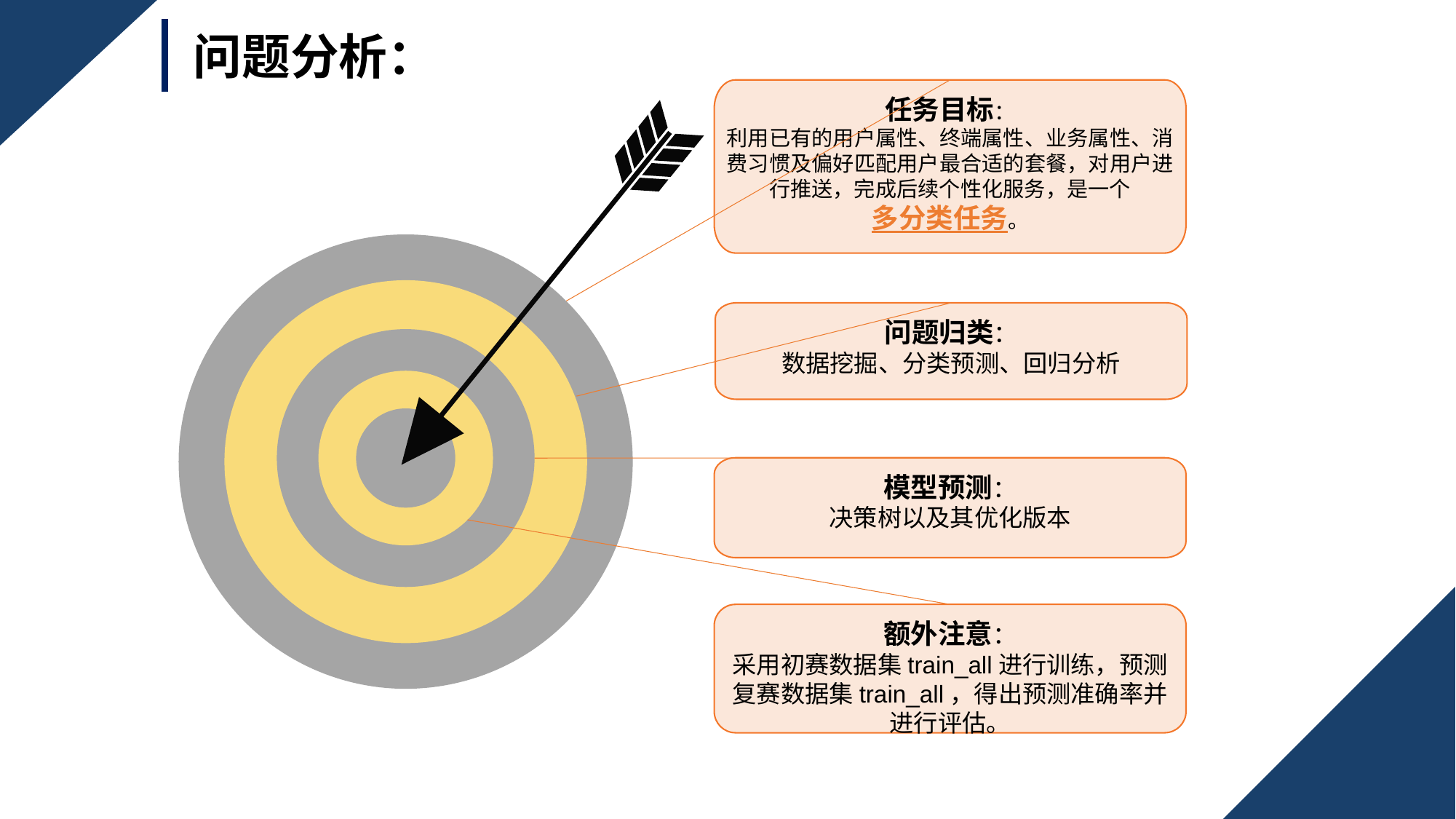

问题分析：

任务目标：
利用已有的用户属性、终端属性、业务属性、消费习惯及偏好匹配用户最合适的套餐，对用户进行推送，完成后续个性化服务，是一个
多分类任务。

问题归类：
数据挖掘、分类预测、回归分析

模型预测：
决策树以及其优化版本
额外注意：
采用初赛数据集train_all进行训练，预测复赛数据集train_all，得出预测准确率并进行评估。